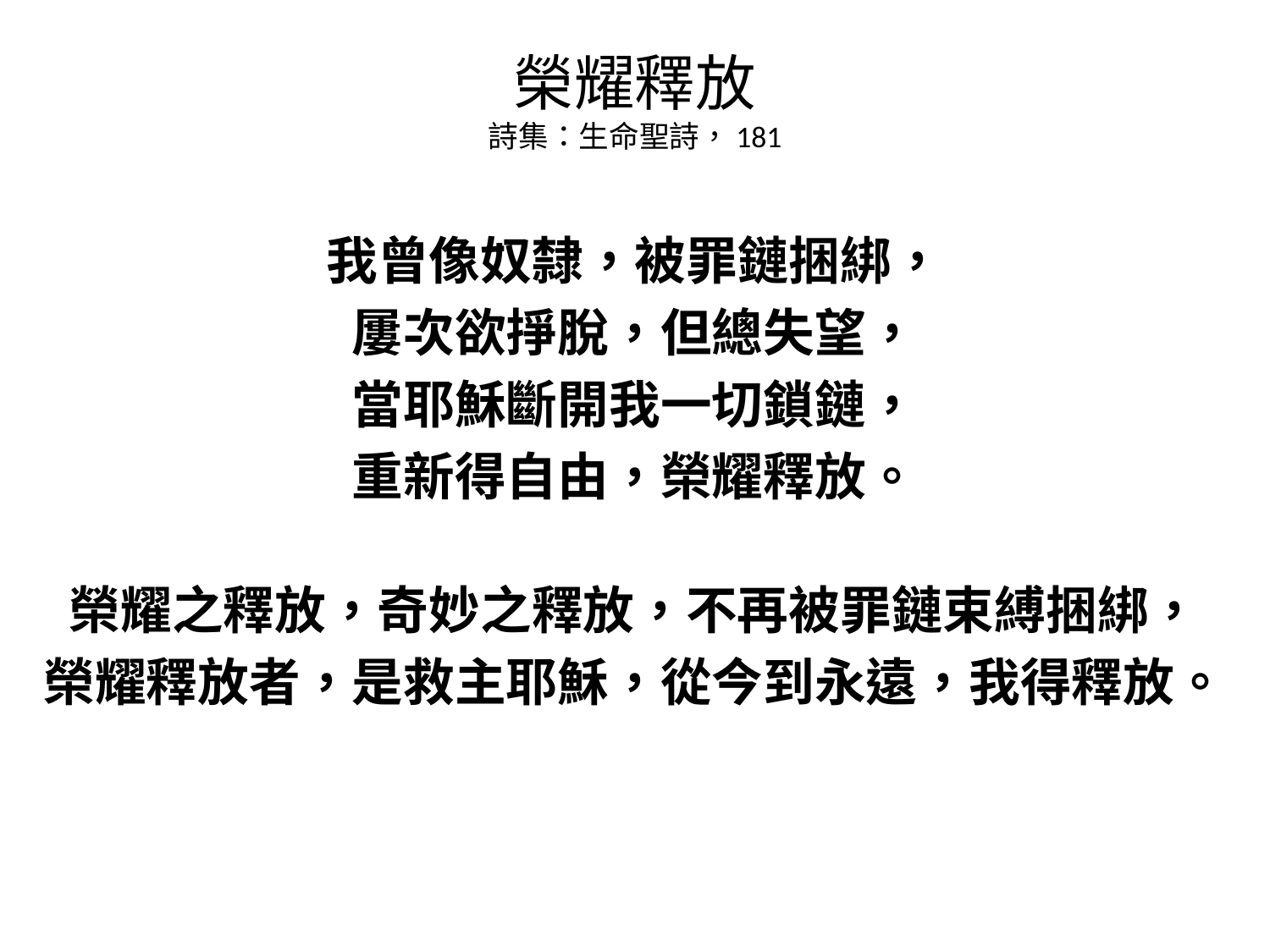

# 榮耀釋放 詩集：生命聖詩，181
我曾像奴隸，被罪鏈捆綁，
屢次欲掙脫，但總失望，
當耶穌斷開我一切鎖鏈，
重新得自由，榮耀釋放。
榮耀之釋放，奇妙之釋放，不再被罪鏈束縛捆綁，
榮耀釋放者，是救主耶穌，從今到永遠，我得釋放。